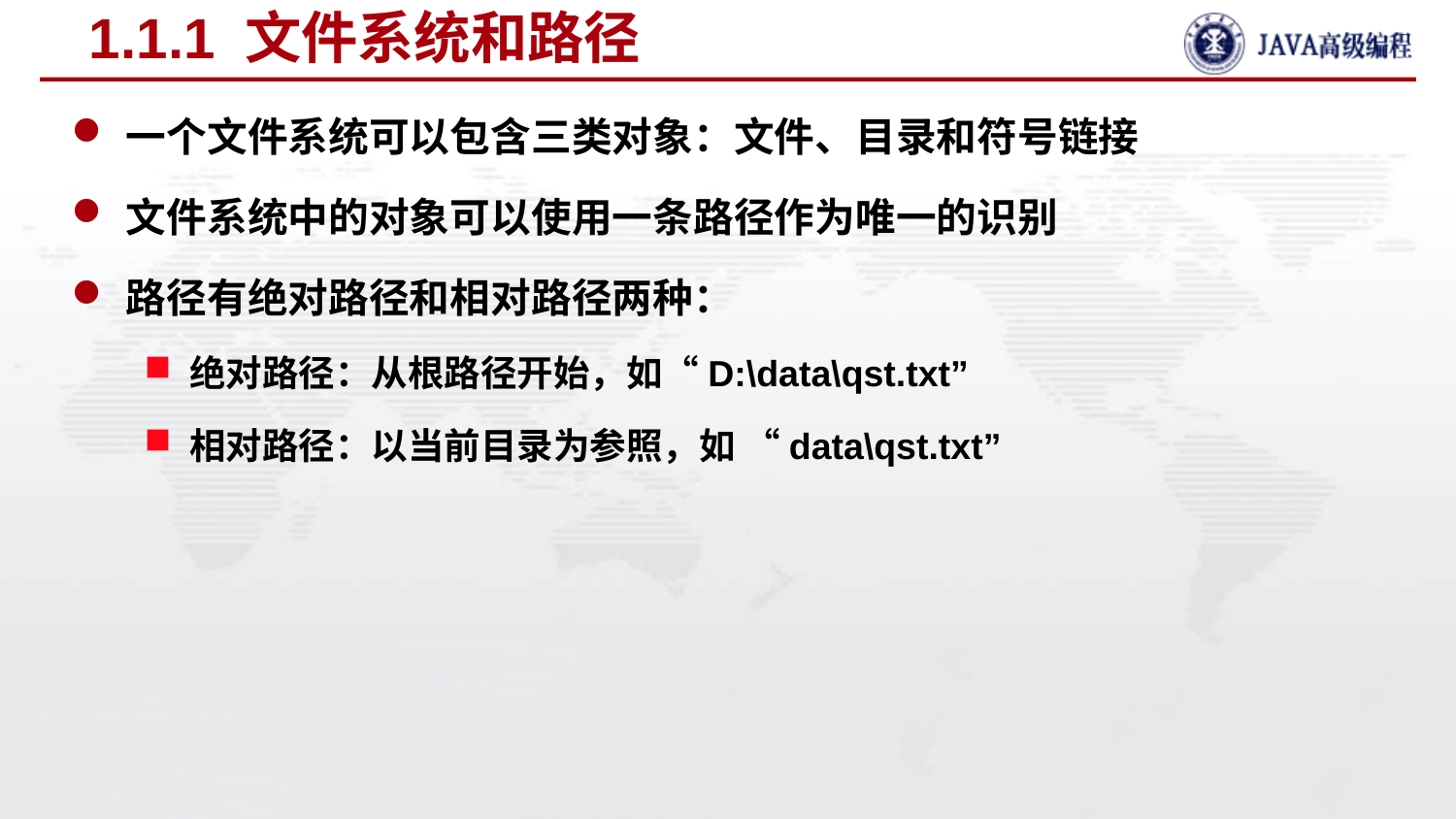

# 1.1.1 文件系统和路径
一个文件系统可以包含三类对象：文件、目录和符号链接
文件系统中的对象可以使用一条路径作为唯一的识别
路径有绝对路径和相对路径两种：
绝对路径：从根路径开始，如“D:\data\qst.txt”
相对路径：以当前目录为参照，如 “data\qst.txt”